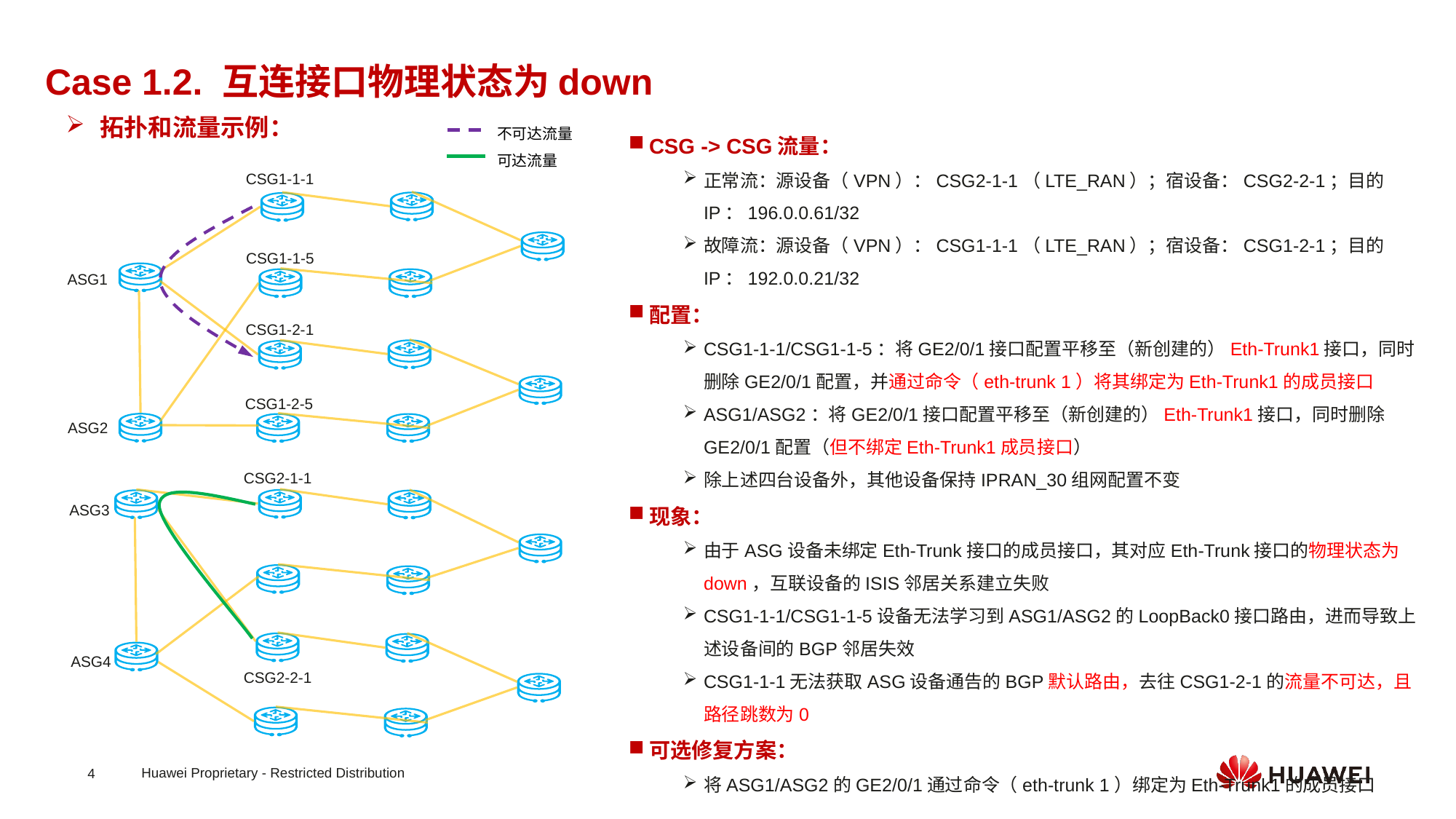

Case 1.2. 互连接口物理状态为down
拓扑和流量示例：
不可达流量
可达流量
CSG -> CSG流量：
正常流：源设备（VPN）：CSG2-1-1（LTE_RAN）；宿设备：CSG2-2-1；目的IP：196.0.0.61/32
故障流：源设备（VPN）：CSG1-1-1（LTE_RAN）；宿设备：CSG1-2-1；目的IP：192.0.0.21/32
配置：
CSG1-1-1/CSG1-1-5：将GE2/0/1接口配置平移至（新创建的）Eth-Trunk1接口，同时删除GE2/0/1配置，并通过命令（eth-trunk 1）将其绑定为Eth-Trunk1的成员接口
ASG1/ASG2：将GE2/0/1接口配置平移至（新创建的）Eth-Trunk1接口，同时删除GE2/0/1配置（但不绑定Eth-Trunk1成员接口）
除上述四台设备外，其他设备保持IPRAN_30组网配置不变
现象：
由于ASG设备未绑定Eth-Trunk接口的成员接口，其对应Eth-Trunk接口的物理状态为down，互联设备的ISIS邻居关系建立失败
CSG1-1-1/CSG1-1-5设备无法学习到ASG1/ASG2的LoopBack0接口路由，进而导致上述设备间的BGP邻居失效
CSG1-1-1无法获取ASG设备通告的BGP默认路由，去往CSG1-2-1的流量不可达，且路径跳数为0
可选修复方案：
将ASG1/ASG2的GE2/0/1通过命令（eth-trunk 1）绑定为Eth-Trunk1的成员接口
CSG1-1-1

CSG1-1-5

ASG1

CSG1-2-1

CSG1-2-5

ASG2
CSG2-1-1

ASG3

ASG4
CSG2-2-1